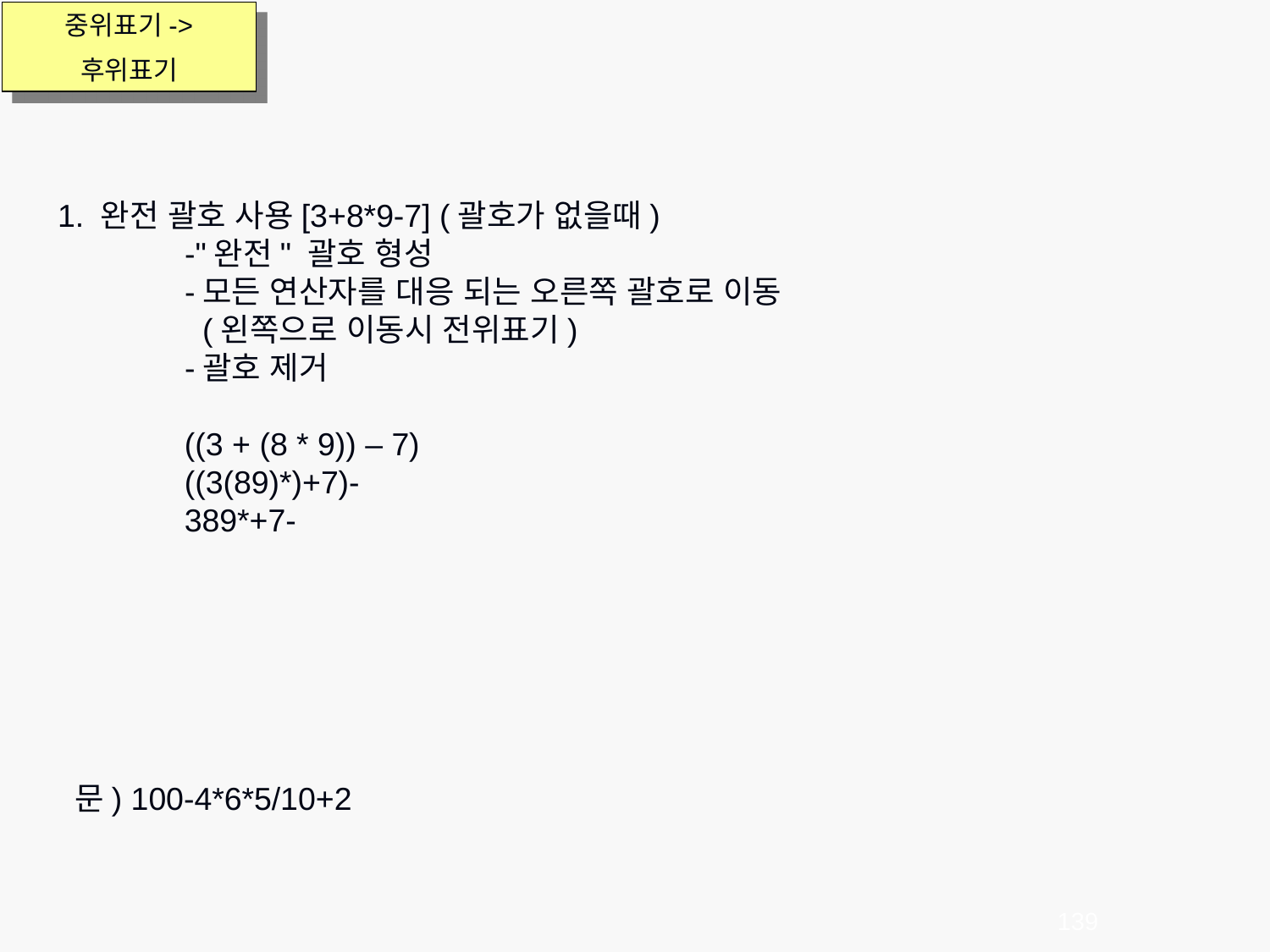

중위표기->
후위표기
1. 완전 괄호 사용[3+8*9-7] (괄호가 없을때)
 	-"완전" 괄호 형성
	-모든 연산자를 대응 되는 오른쪽 괄호로 이동
	  (왼쪽으로 이동시 전위표기)
	-괄호 제거

((3 + (8 * 9)) – 7)
((3(89)*)+7)-
389*+7-
문) 100-4*6*5/10+2
139